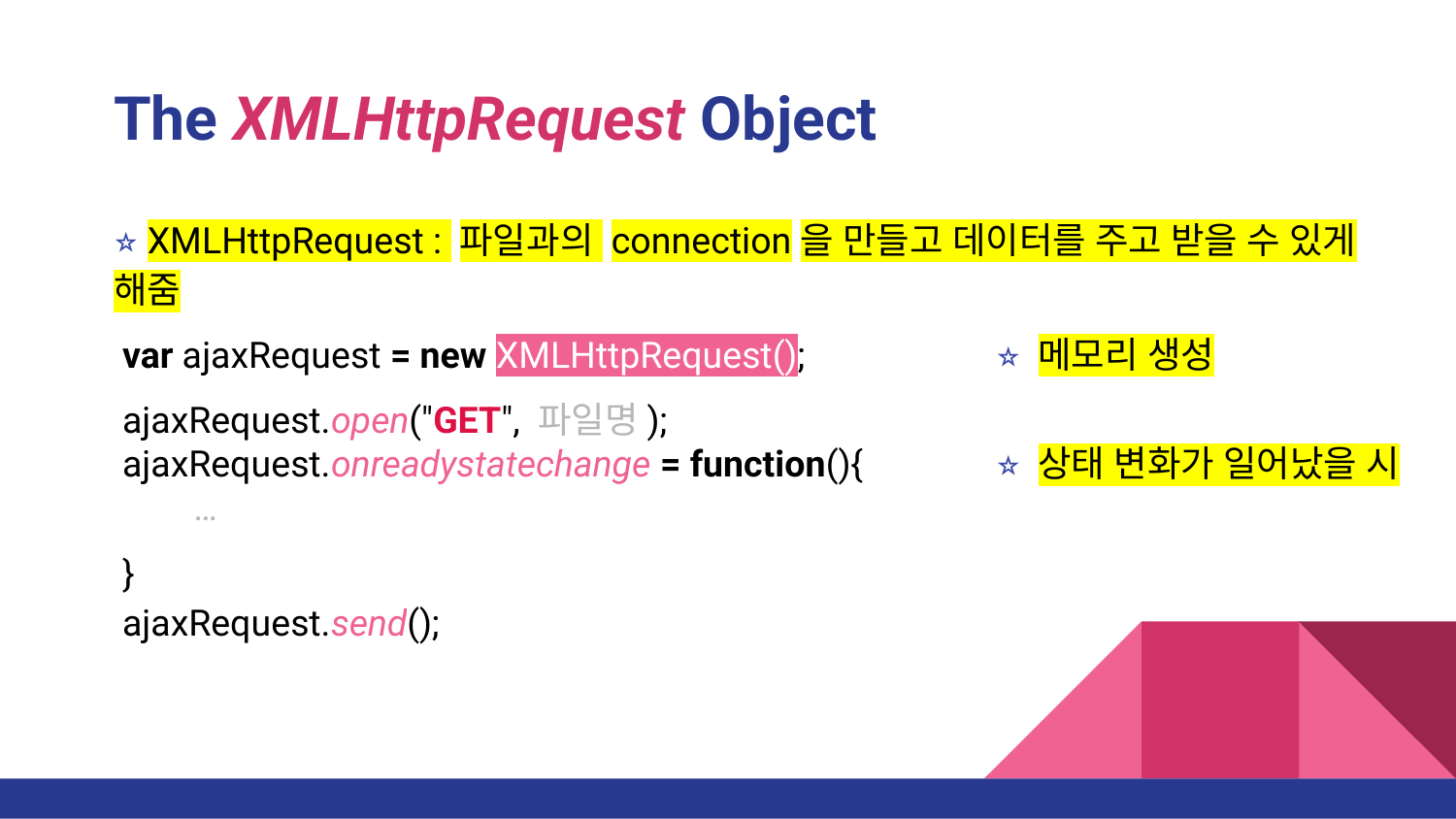

# The XMLHttpRequest Object
⭐ XMLHttpRequest : 파일과의 connection을 만들고 데이터를 주고 받을 수 있게 해줌

var ajaxRequest = new XMLHttpRequest(); 		⭐ 메모리 생성
ajaxRequest.open("GET", 파일명);
ajaxRequest.onreadystatechange = function(){	⭐ 상태 변화가 일어났을 시
…
}
ajaxRequest.send();